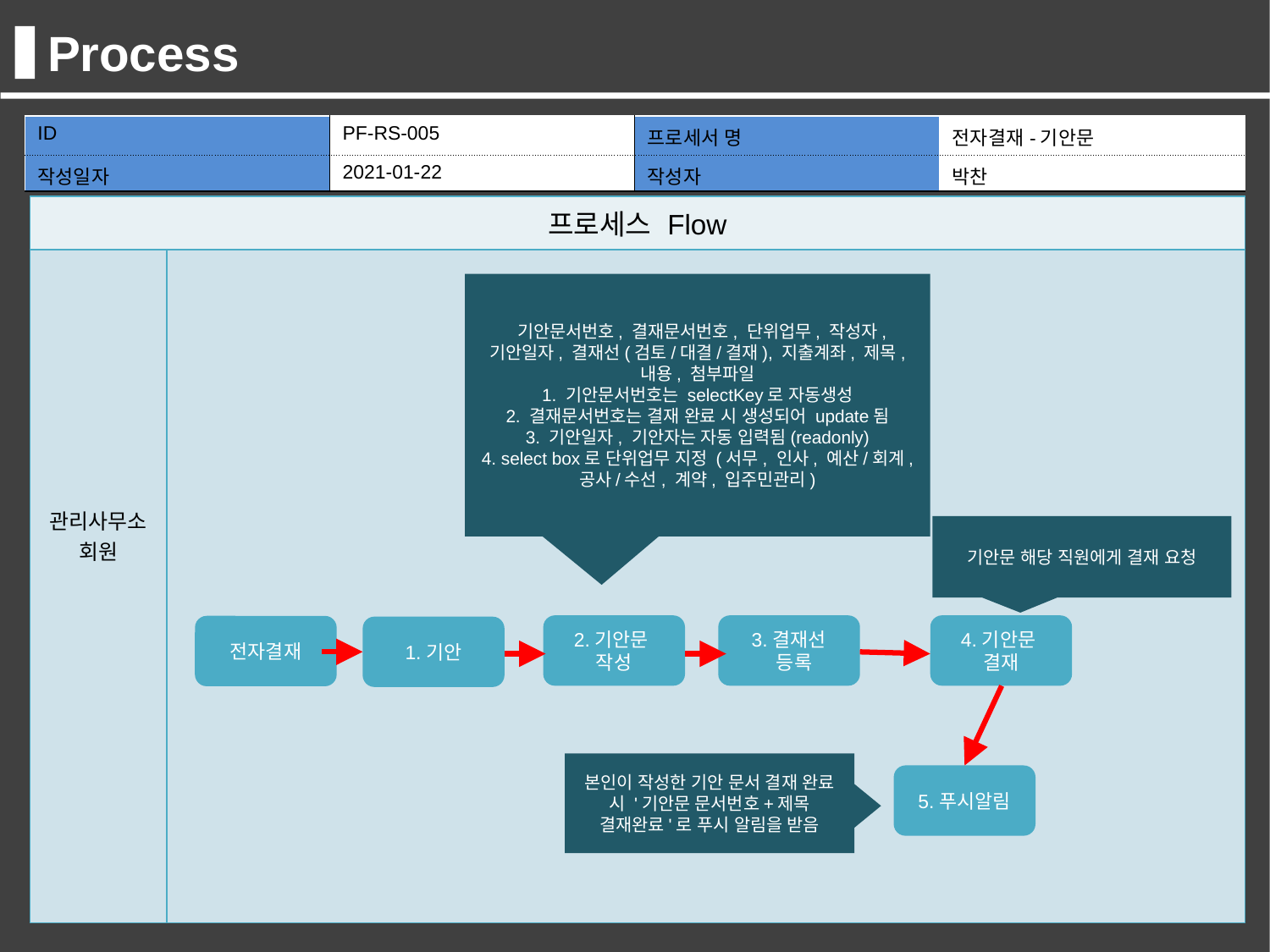

Process

| ID | PF-RS-005 | 프로세서 명 | 전자결재-기안문 |
| --- | --- | --- | --- |
| 작성일자 | 2021-01-22 | 작성자 | 박찬 |
| 프로세스 Flow |  |
| --- | --- |
| 관리사무소 회원 |  |
 기안문서번호, 결재문서번호, 단위업무, 작성자, 기안일자, 결재선(검토/대결/결재), 지출계좌, 제목, 내용, 첨부파일
1. 기안문서번호는 selectKey로 자동생성
2. 결재문서번호는 결재 완료 시 생성되어 update됨
3. 기안일자, 기안자는 자동 입력됨(readonly)
4. select box로 단위업무 지정 (서무, 인사, 예산/회계, 공사/수선, 계약, 입주민관리)
기안문 해당 직원에게 결재 요청
2.기안문
작성
3.결재선
 등록
4.기안문
결재
전자결재
1.기안
본인이 작성한 기안 문서 결재 완료 시 '기안문 문서번호+제목 결재완료'로 푸시 알림을 받음
5.푸시알림